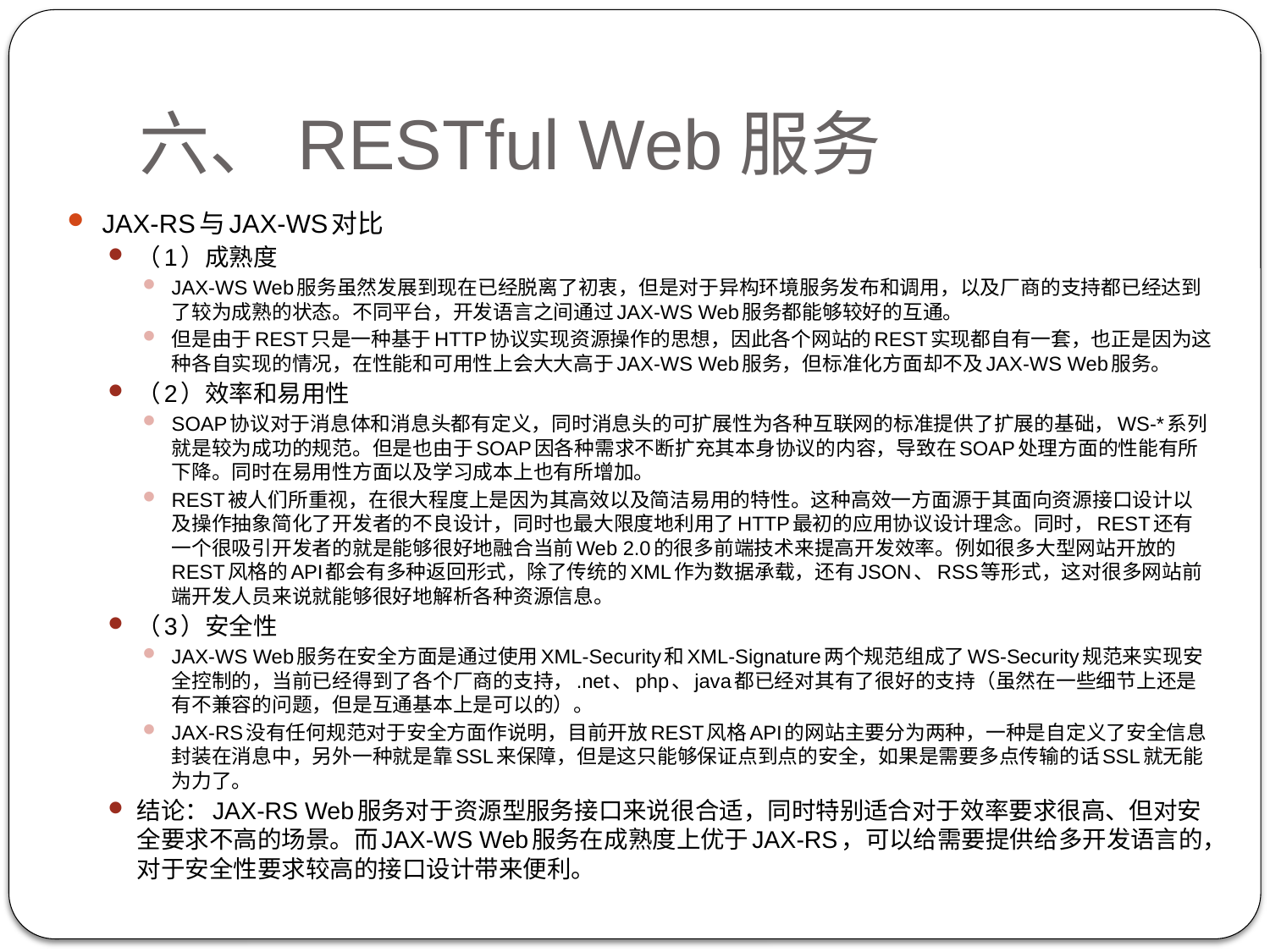

# 六、RESTful Web服务
JAX-RS与JAX-WS对比
（1）成熟度
JAX-WS Web服务虽然发展到现在已经脱离了初衷，但是对于异构环境服务发布和调用，以及厂商的支持都已经达到了较为成熟的状态。不同平台，开发语言之间通过JAX-WS Web服务都能够较好的互通。
但是由于REST只是一种基于HTTP协议实现资源操作的思想，因此各个网站的REST实现都自有一套，也正是因为这种各自实现的情况，在性能和可用性上会大大高于JAX-WS Web服务，但标准化方面却不及JAX-WS Web服务。
（2）效率和易用性
SOAP协议对于消息体和消息头都有定义，同时消息头的可扩展性为各种互联网的标准提供了扩展的基础，WS-*系列就是较为成功的规范。但是也由于SOAP因各种需求不断扩充其本身协议的内容，导致在SOAP处理方面的性能有所下降。同时在易用性方面以及学习成本上也有所增加。
REST被人们所重视，在很大程度上是因为其高效以及简洁易用的特性。这种高效一方面源于其面向资源接口设计以及操作抽象简化了开发者的不良设计，同时也最大限度地利用了HTTP最初的应用协议设计理念。同时，REST还有一个很吸引开发者的就是能够很好地融合当前Web 2.0的很多前端技术来提高开发效率。例如很多大型网站开放的REST风格的API都会有多种返回形式，除了传统的XML作为数据承载，还有JSON、RSS等形式，这对很多网站前端开发人员来说就能够很好地解析各种资源信息。
（3）安全性
JAX-WS Web服务在安全方面是通过使用XML-Security和XML-Signature两个规范组成了WS-Security规范来实现安全控制的，当前已经得到了各个厂商的支持，.net、php、java都已经对其有了很好的支持（虽然在一些细节上还是有不兼容的问题，但是互通基本上是可以的）。
JAX-RS没有任何规范对于安全方面作说明，目前开放REST风格API的网站主要分为两种，一种是自定义了安全信息封装在消息中，另外一种就是靠SSL来保障，但是这只能够保证点到点的安全，如果是需要多点传输的话SSL就无能为力了。
结论：JAX-RS Web服务对于资源型服务接口来说很合适，同时特别适合对于效率要求很高、但对安全要求不高的场景。而JAX-WS Web服务在成熟度上优于JAX-RS，可以给需要提供给多开发语言的，对于安全性要求较高的接口设计带来便利。